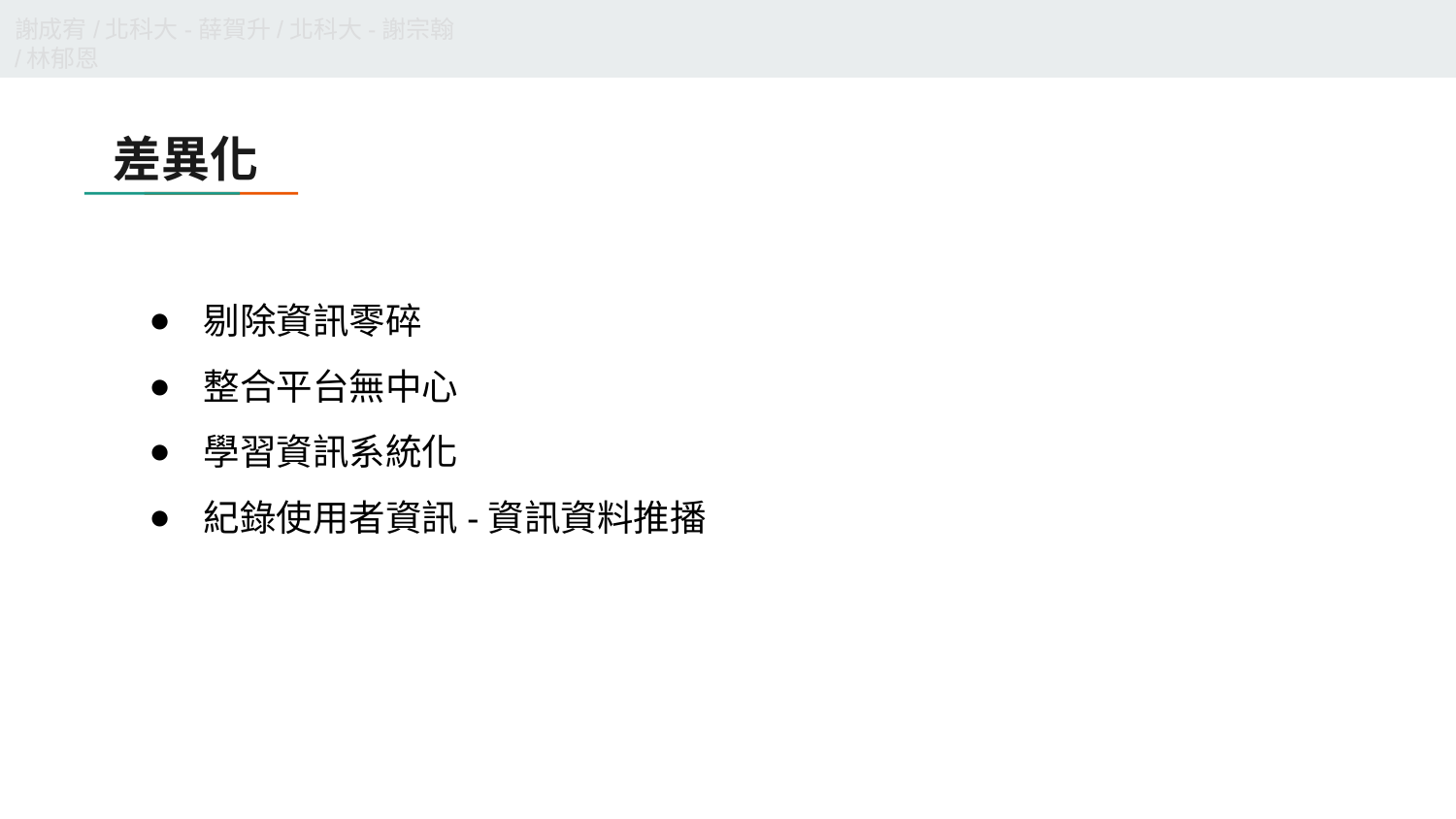

謝成宥/北科大-薛賀升/北科大-謝宗翰/林郁恩
# 差異化
剔除資訊零碎
整合平台無中心
學習資訊系統化
紀錄使用者資訊-資訊資料推播